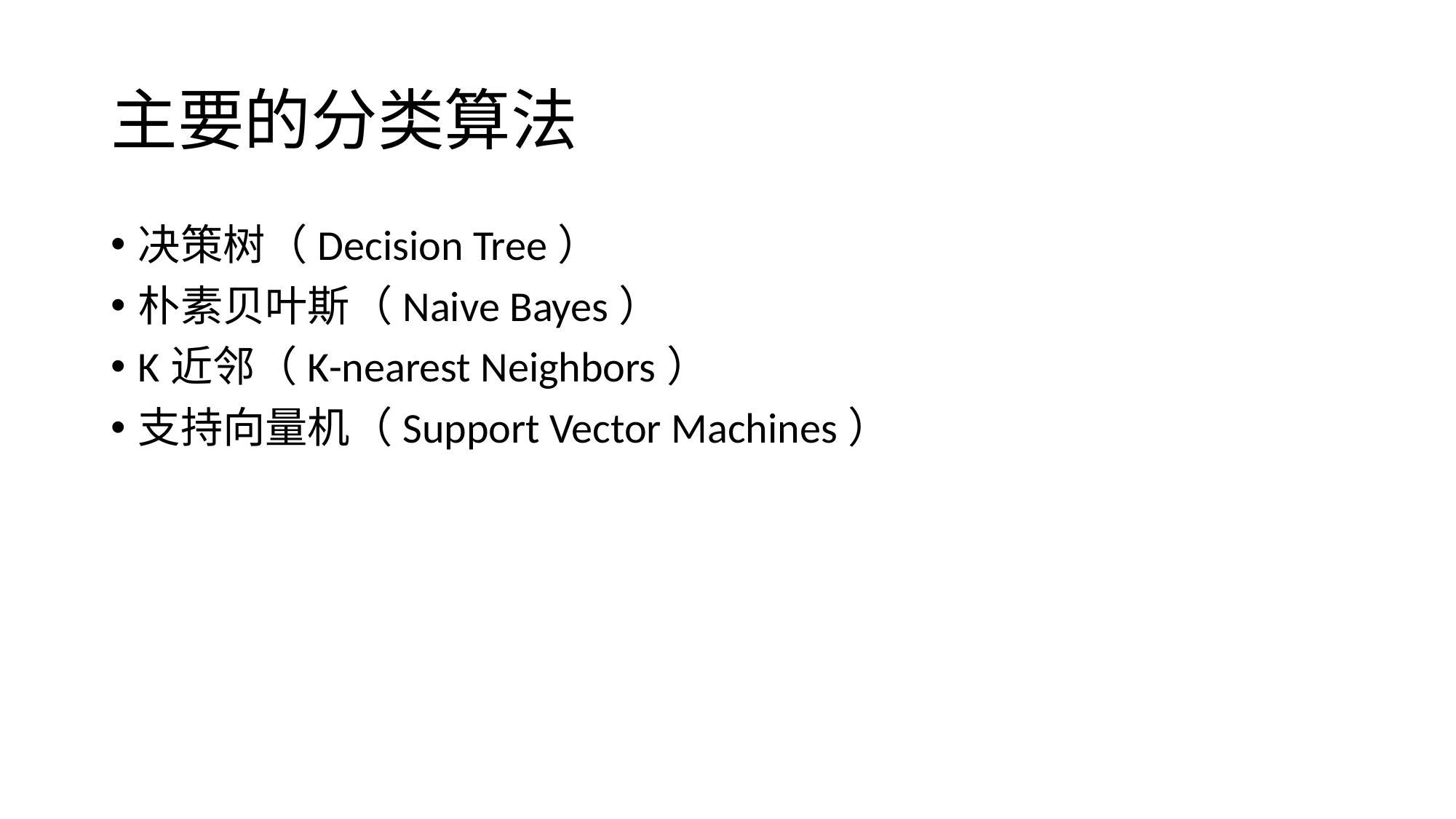

# 主要的分类算法
决策树（Decision Tree）
朴素贝叶斯（Naive Bayes）
K近邻（K-nearest Neighbors）
支持向量机（Support Vector Machines）